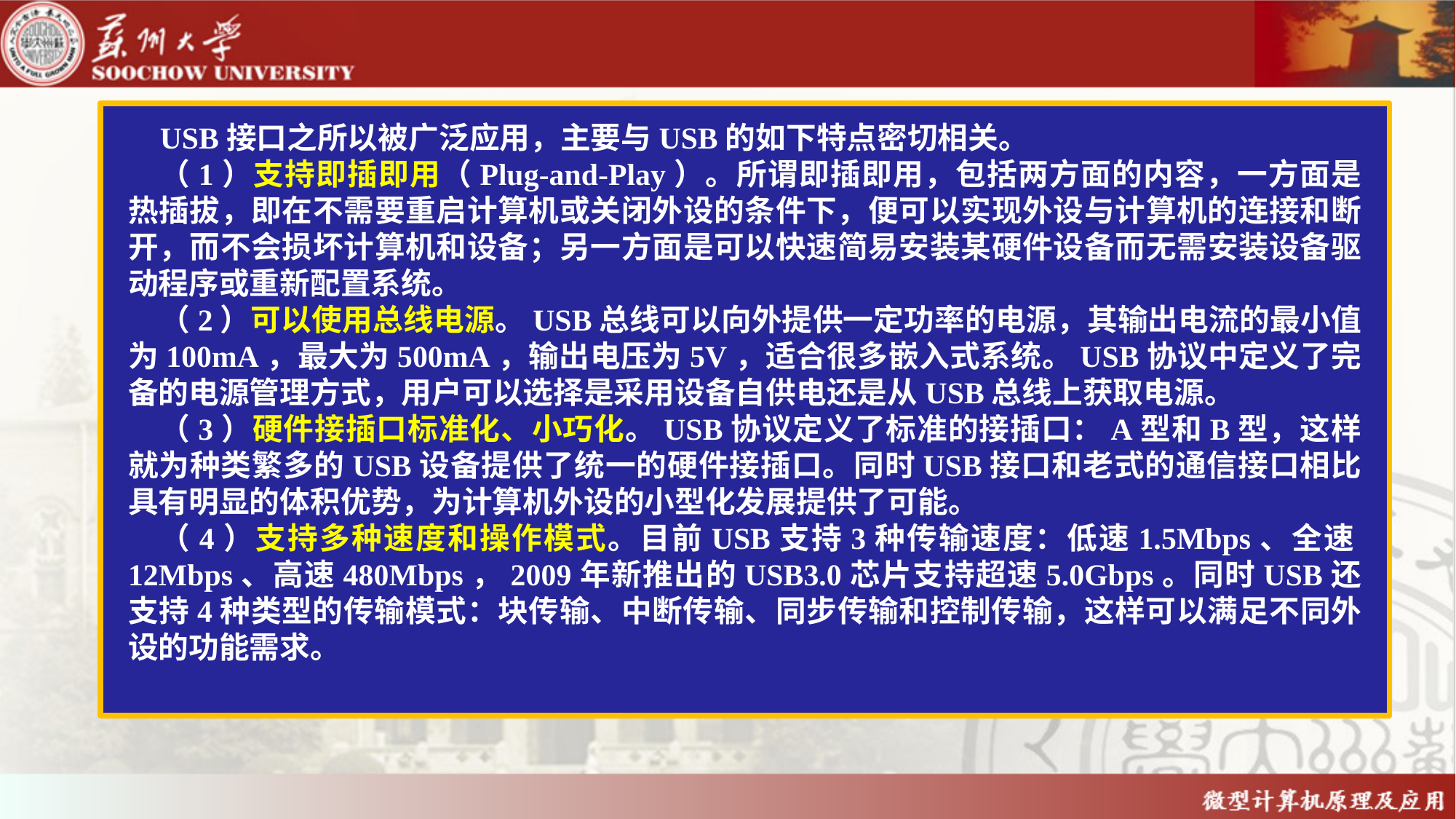

USB接口之所以被广泛应用，主要与USB的如下特点密切相关。
（1）支持即插即用（Plug-and-Play）。所谓即插即用，包括两方面的内容，一方面是热插拔，即在不需要重启计算机或关闭外设的条件下，便可以实现外设与计算机的连接和断开，而不会损坏计算机和设备；另一方面是可以快速简易安装某硬件设备而无需安装设备驱动程序或重新配置系统。
（2）可以使用总线电源。USB总线可以向外提供一定功率的电源，其输出电流的最小值为100mA，最大为500mA，输出电压为5V，适合很多嵌入式系统。USB协议中定义了完备的电源管理方式，用户可以选择是采用设备自供电还是从USB总线上获取电源。
（3）硬件接插口标准化、小巧化。USB协议定义了标准的接插口：A型和B型，这样就为种类繁多的USB设备提供了统一的硬件接插口。同时USB接口和老式的通信接口相比具有明显的体积优势，为计算机外设的小型化发展提供了可能。
（4）支持多种速度和操作模式。目前USB支持3种传输速度：低速1.5Mbps、全速12Mbps、高速480Mbps，2009年新推出的USB3.0芯片支持超速5.0Gbps。同时USB还支持4种类型的传输模式：块传输、中断传输、同步传输和控制传输，这样可以满足不同外设的功能需求。